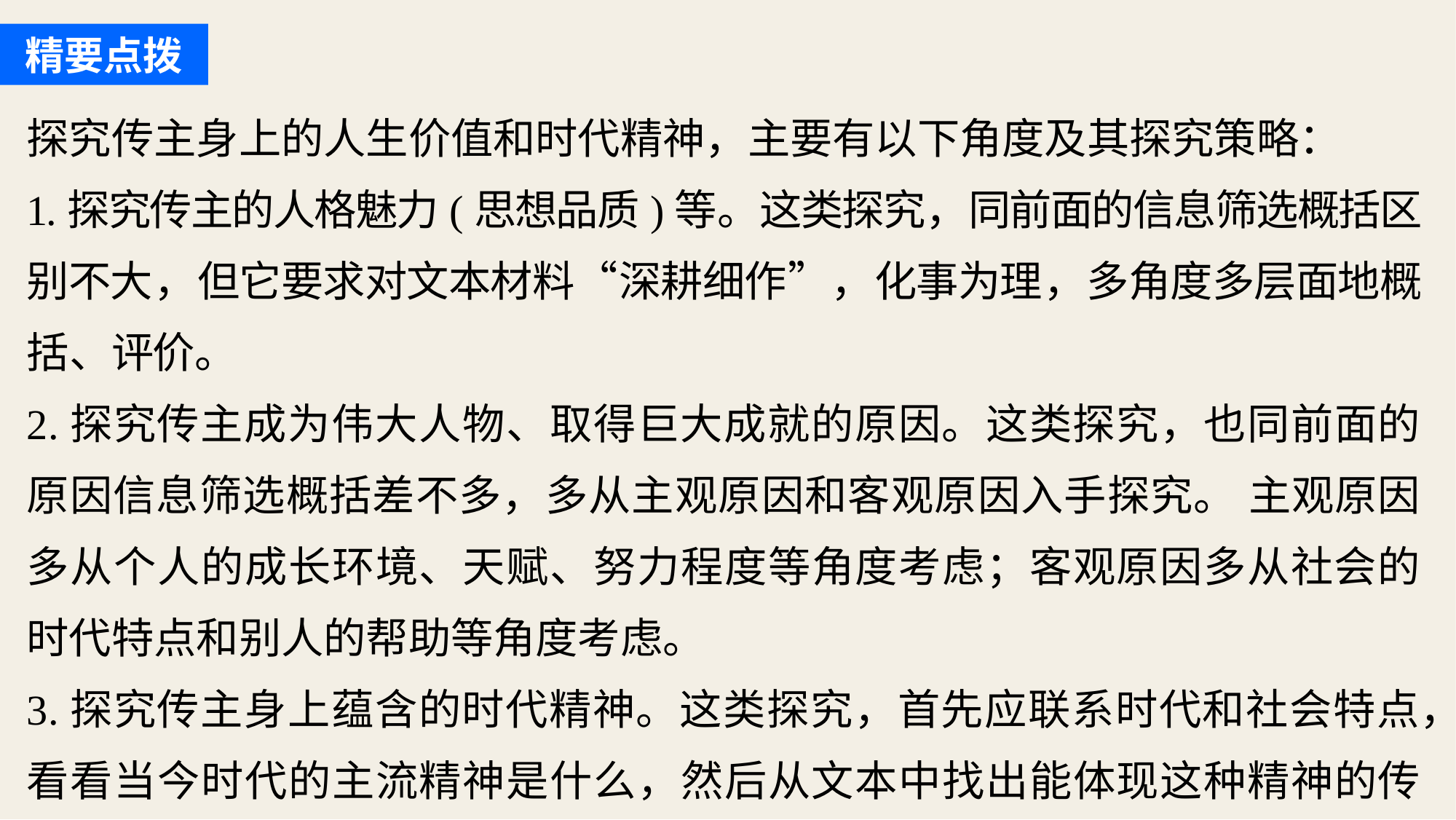

精要点拨
探究传主身上的人生价值和时代精神，主要有以下角度及其探究策略：
1.探究传主的人格魅力(思想品质)等。这类探究，同前面的信息筛选概括区别不大，但它要求对文本材料“深耕细作”，化事为理，多角度多层面地概括、评价。
2.探究传主成为伟大人物、取得巨大成就的原因。这类探究，也同前面的原因信息筛选概括差不多，多从主观原因和客观原因入手探究。 主观原因多从个人的成长环境、天赋、努力程度等角度考虑；客观原因多从社会的时代特点和别人的帮助等角度考虑。
3.探究传主身上蕴含的时代精神。这类探究，首先应联系时代和社会特点，看看当今时代的主流精神是什么，然后从文本中找出能体现这种精神的传主材料加以分析。如前面第1题就属此类。